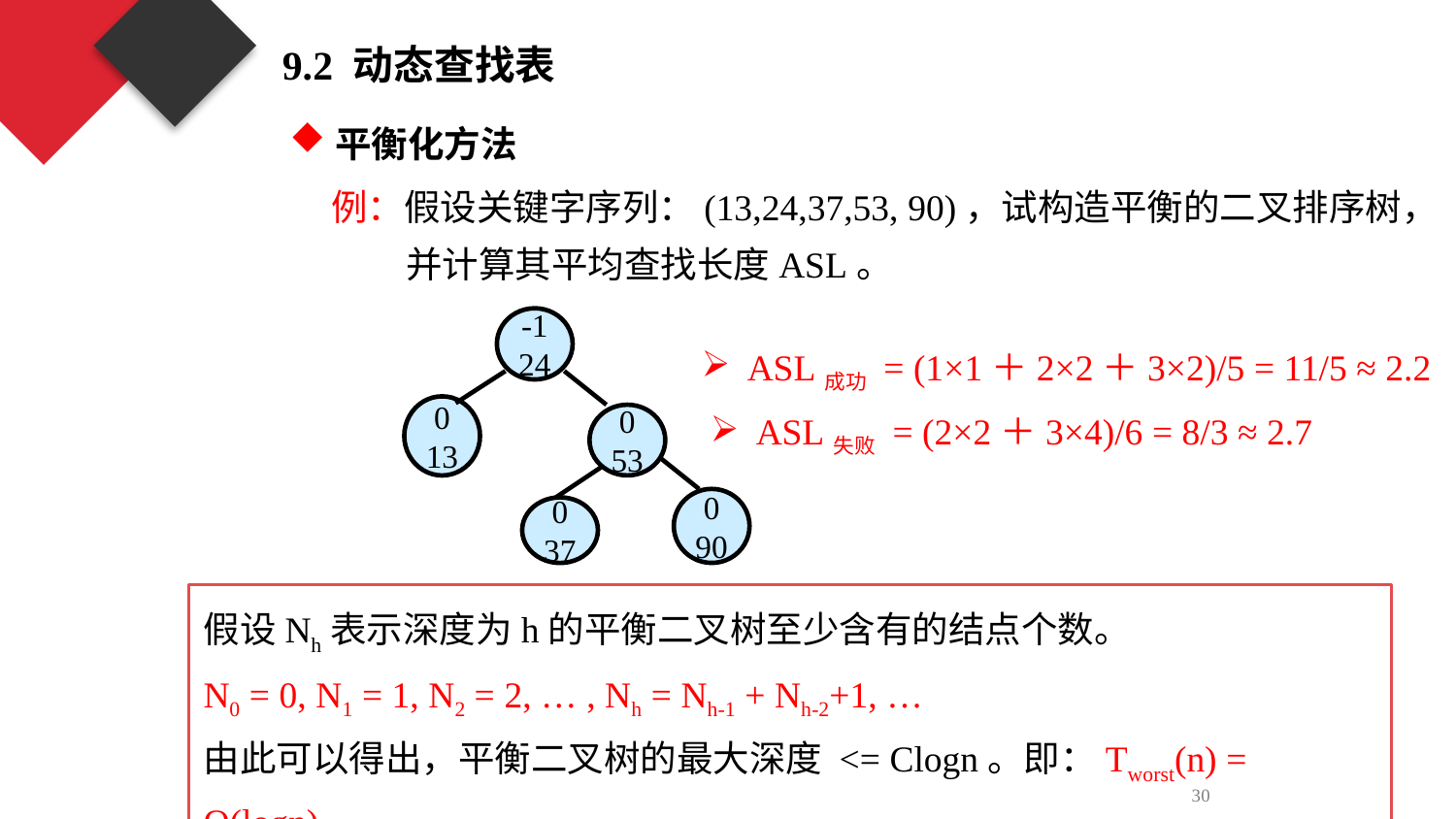

9.2 动态查找表
平衡化方法
例：假设关键字序列：(13,24,37,53, 90)，试构造平衡的二叉排序树，
        并计算其平均查找长度ASL。
-1
24

0
13
0
53

0
90
0
37
ASL成功 = (1×1＋2×2＋3×2)/5 = 11/5 ≈ 2.2
ASL失败 = (2×2＋3×4)/6 = 8/3 ≈ 2.7
假设Nh表示深度为h的平衡二叉树至少含有的结点个数。
N0 = 0, N1 = 1, N2 = 2, … , Nh = Nh-1 + Nh-2+1, …
由此可以得出，平衡二叉树的最大深度 <= Clogn。即：Tworst(n) = O(logn)。
30